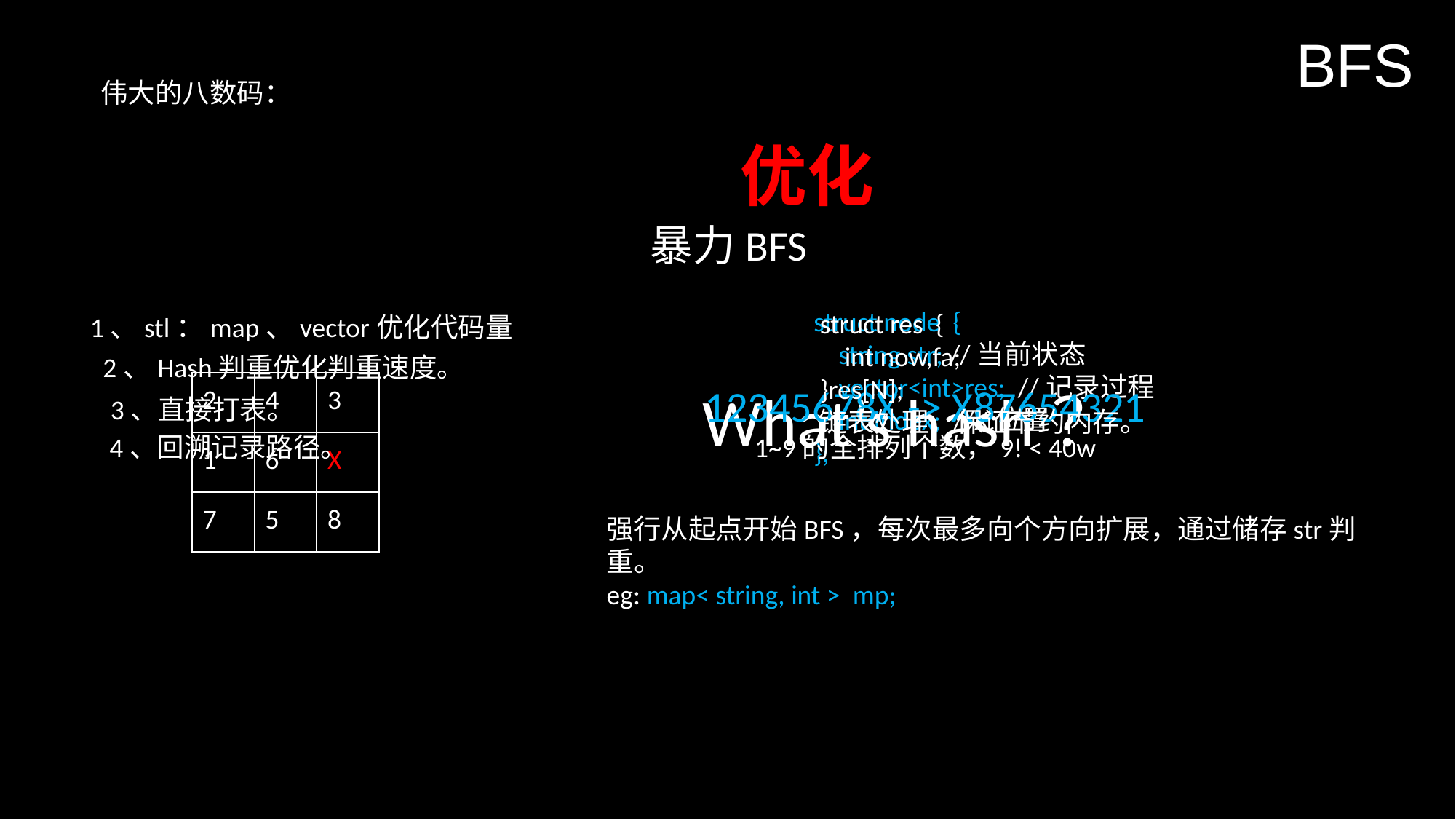

BFS
伟大的八数码：
优化
暴力BFS
struct node  {
    string str; //当前状态
    vector<int>res;  //记录过程
    int index;  //X位置
};
struct res  {
    int now,fa;
}res[N];
链表处理，保证节约内存。
1、stl：map、vector优化代码量
2、Hash判重优化判重速度。
| 2 | 4 | 3 |
| --- | --- | --- |
| 1 | 6 | X |
| 7 | 5 | 8 |
12345678X -> X87654321
1~9的全排列个数，9! < 40w
What’s hash？
3、直接打表。
4、回溯记录路径。
强行从起点开始BFS，每次最多向个方向扩展，通过储存str判重。
eg: map< string, int >  mp;